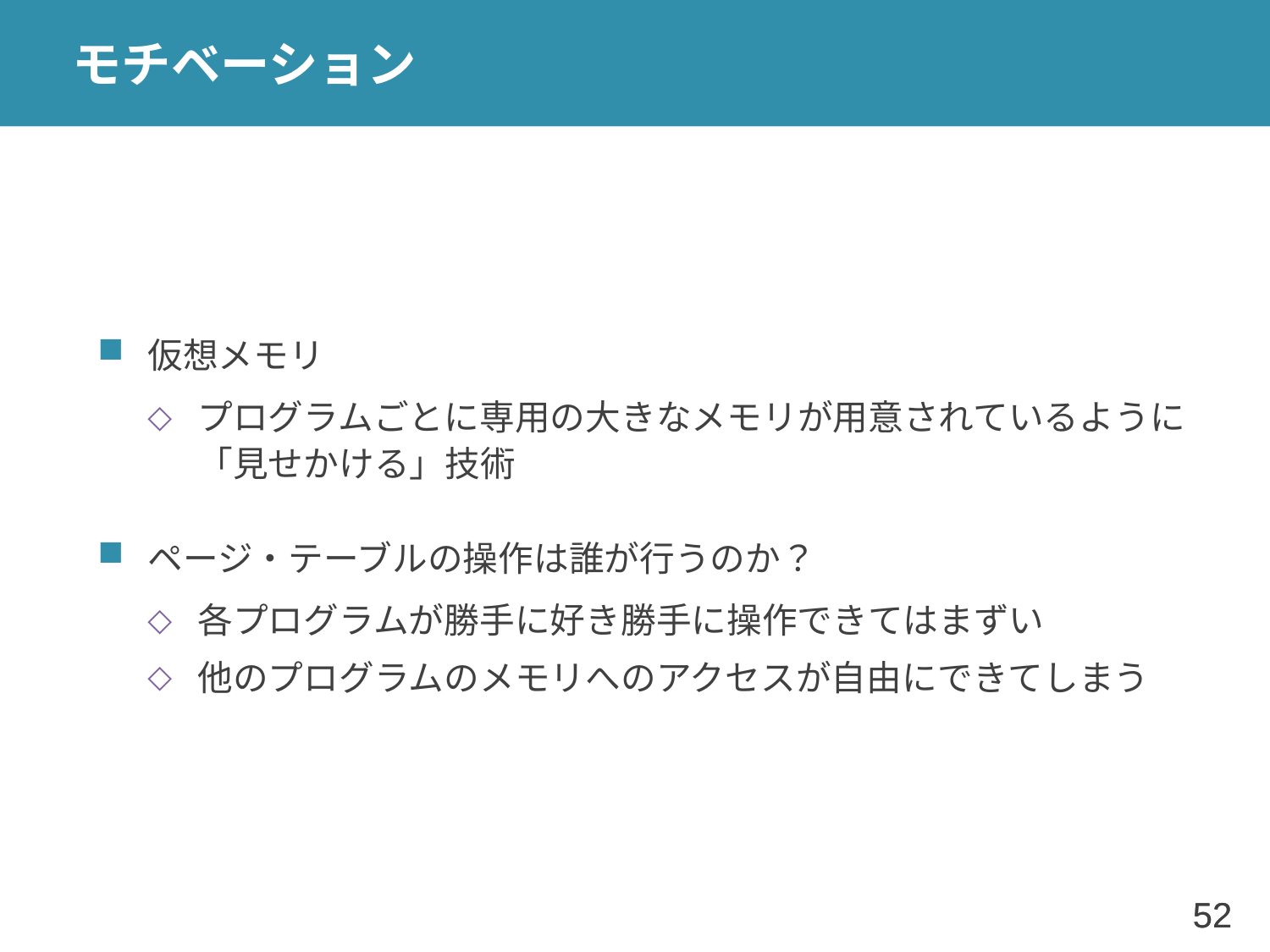

# モチベーション
仮想メモリ
プログラムごとに専用の大きなメモリが用意されているように「見せかける」技術
ページ・テーブルの操作は誰が行うのか？
各プログラムが勝手に好き勝手に操作できてはまずい
他のプログラムのメモリへのアクセスが自由にできてしまう